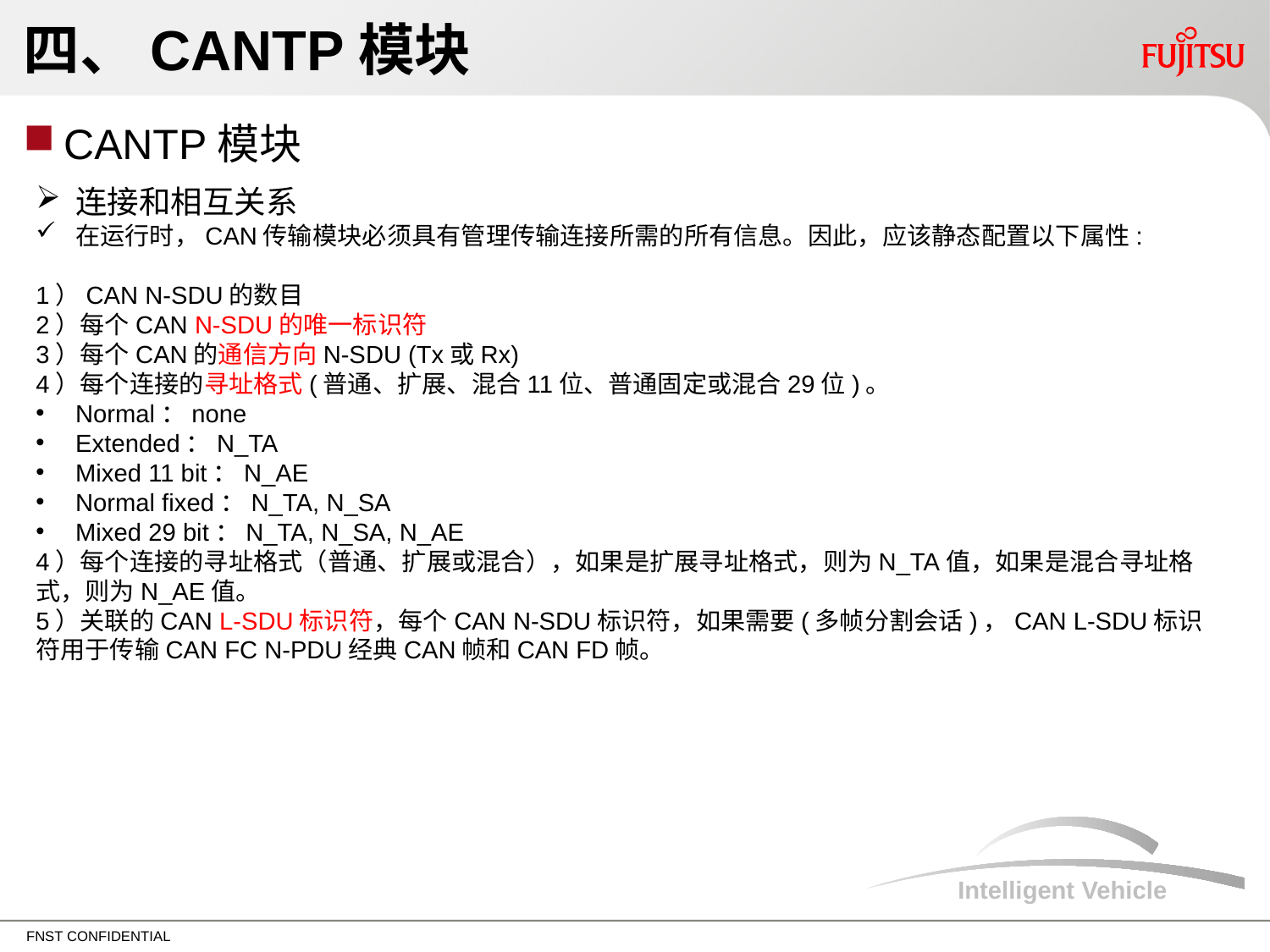

# 四、CANTP模块
CANTP模块
连接和相互关系
在运行时，CAN传输模块必须具有管理传输连接所需的所有信息。因此，应该静态配置以下属性:

1）CAN N-SDU的数目
2）每个CAN N-SDU的唯一标识符
3）每个CAN的通信方向N-SDU (Tx或Rx)
4）每个连接的寻址格式(普通、扩展、混合11位、普通固定或混合29位)。
Normal：none
Extended：N_TA
Mixed 11 bit：N_AE
Normal fixed：N_TA, N_SA
Mixed 29 bit：N_TA, N_SA, N_AE
4）每个连接的寻址格式（普通、扩展或混合），如果是扩展寻址格式，则为N_TA值，如果是混合寻址格式，则为N_AE值。
5）关联的CAN L-SDU标识符，每个CAN N-SDU标识符，如果需要(多帧分割会话)，CAN L-SDU标识符用于传输CAN FC N-PDU经典CAN帧和CAN FD帧。